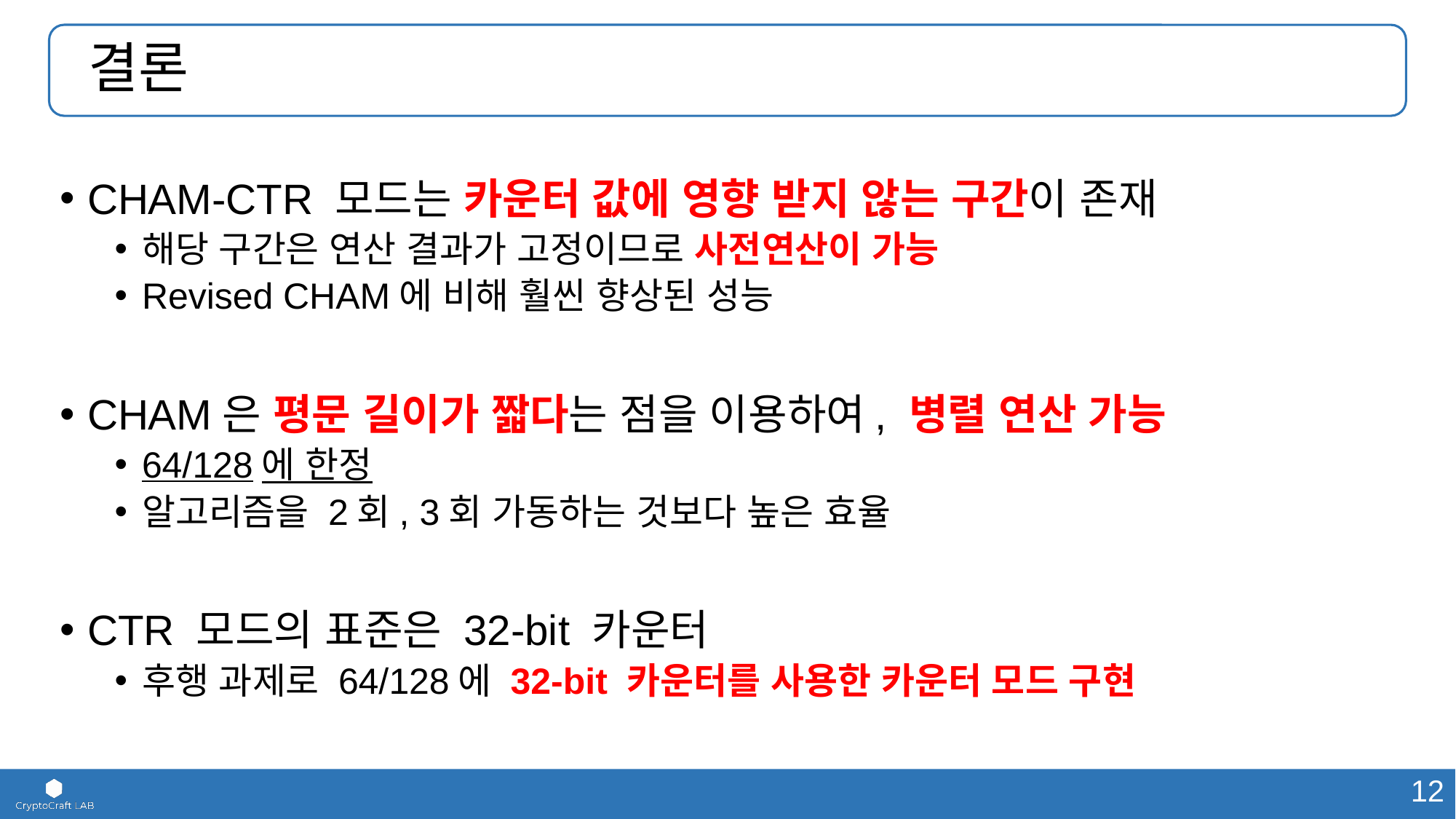

# 결론
CHAM-CTR 모드는 카운터 값에 영향 받지 않는 구간이 존재
해당 구간은 연산 결과가 고정이므로 사전연산이 가능
Revised CHAM에 비해 훨씬 향상된 성능

CHAM은 평문 길이가 짧다는 점을 이용하여, 병렬 연산 가능
64/128에 한정
알고리즘을 2회, 3회 가동하는 것보다 높은 효율

CTR 모드의 표준은 32-bit 카운터
후행 과제로 64/128에 32-bit 카운터를 사용한 카운터 모드 구현